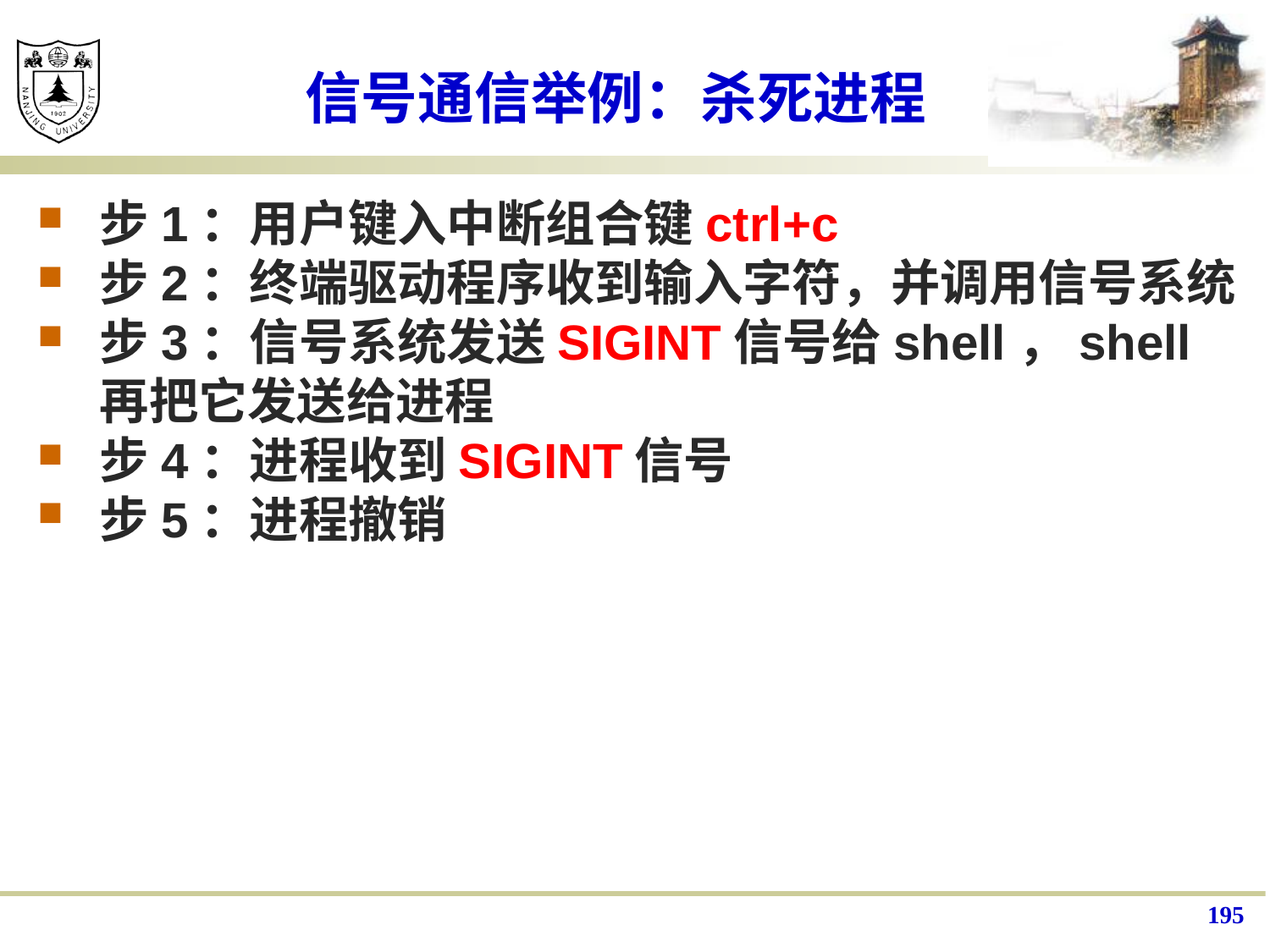

# 信号通信举例：杀死进程
步1：用户键入中断组合键ctrl+c
步2：终端驱动程序收到输入字符，并调用信号系统
步3：信号系统发送SIGINT信号给shell，shell再把它发送给进程
步4：进程收到SIGINT信号
步5：进程撤销

195